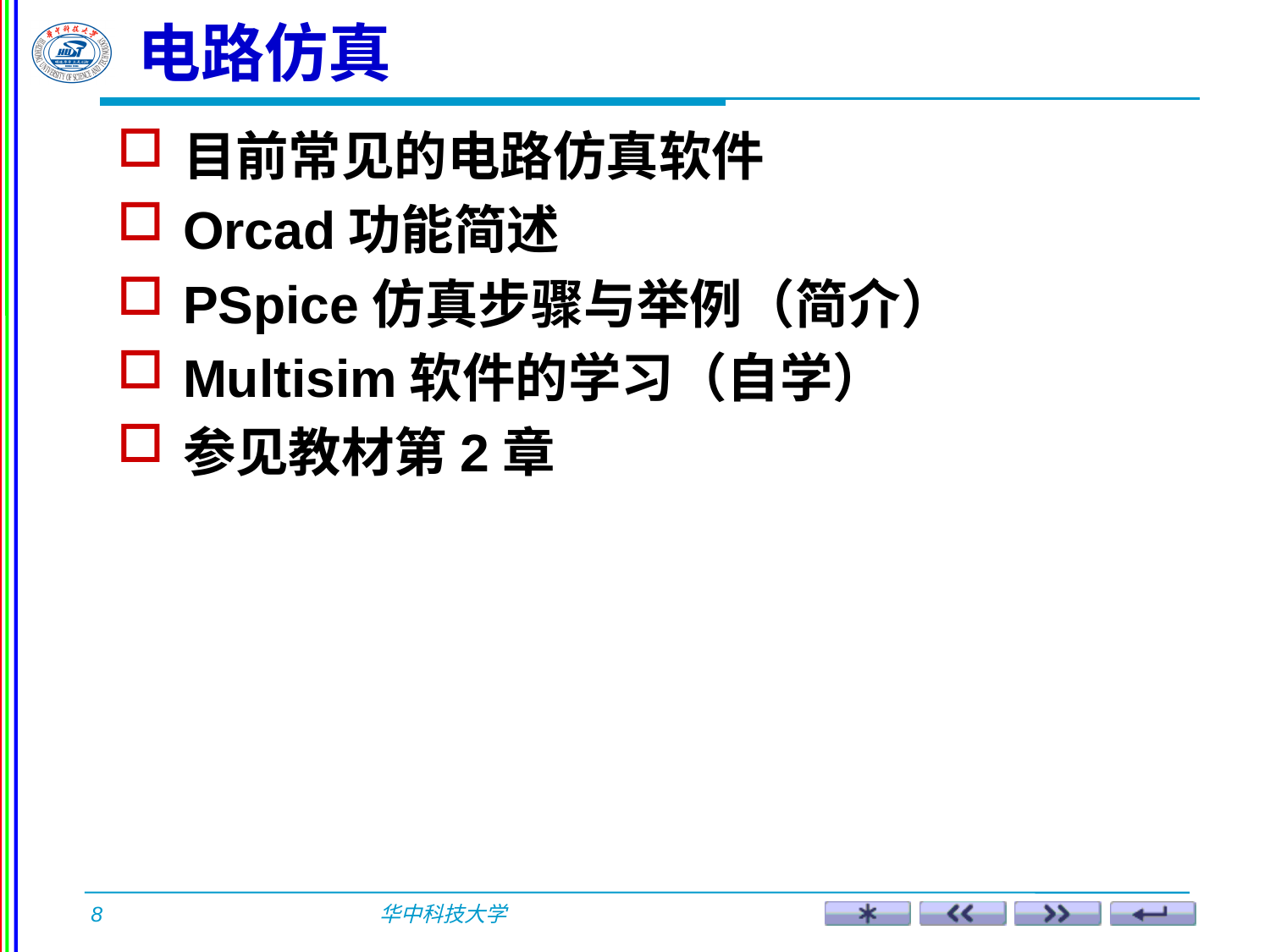

电路仿真
目前常见的电路仿真软件
Orcad功能简述
PSpice仿真步骤与举例（简介）
Multisim软件的学习（自学）
参见教材第2章